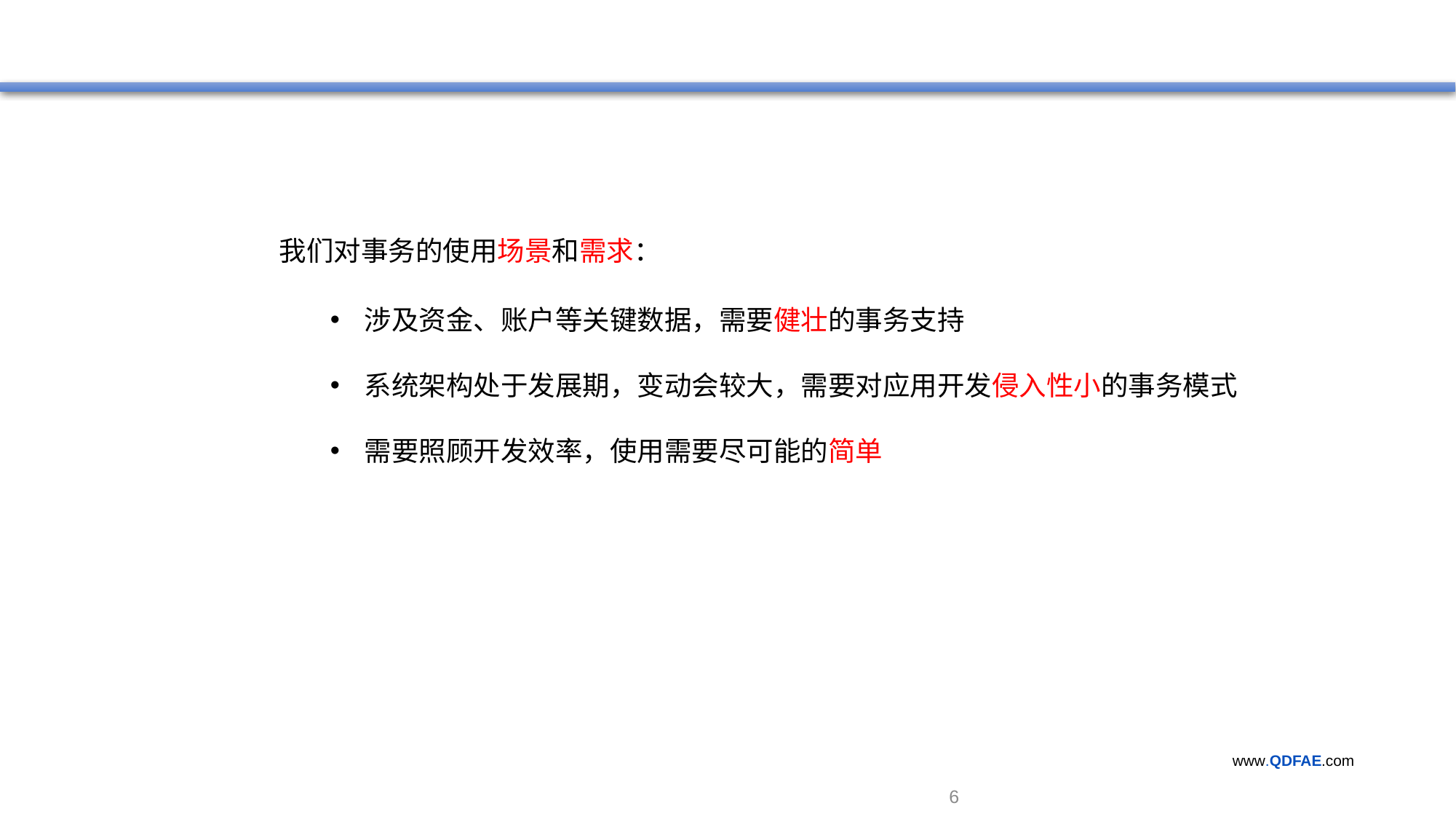

我们对事务的使用场景和需求：
涉及资金、账户等关键数据，需要健壮的事务支持

系统架构处于发展期，变动会较大，需要对应用开发侵入性小的事务模式

需要照顾开发效率，使用需要尽可能的简单

                   6